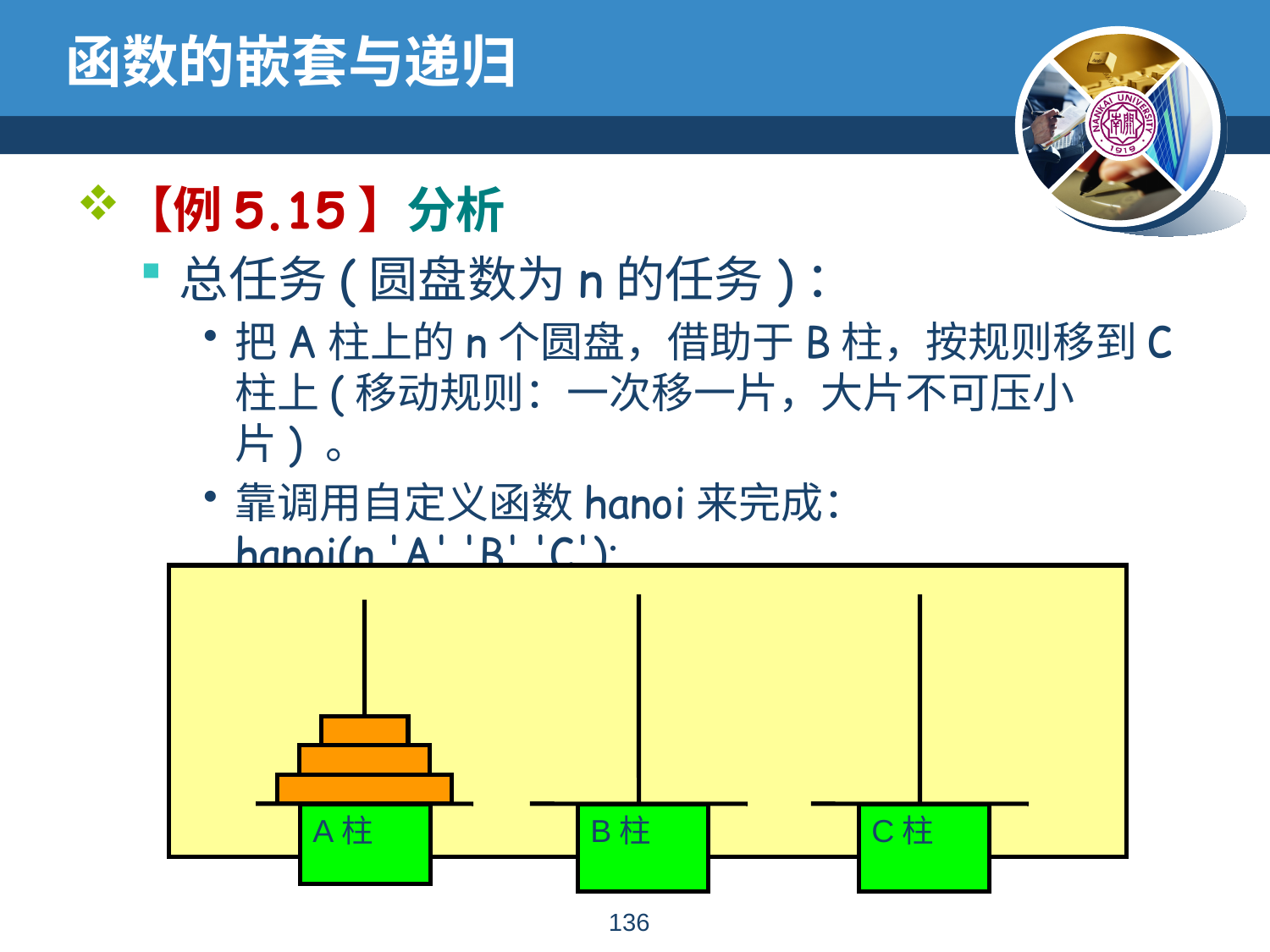

# 函数的嵌套与递归
【例5.15】分析
总任务(圆盘数为n的任务)：
把A柱上的n个圆盘，借助于B柱，按规则移到C柱上(移动规则：一次移一片，大片不可压小片) 。
靠调用自定义函数hanoi来完成：hanoi(n,'A','B','C');

B柱

C柱

A柱
136